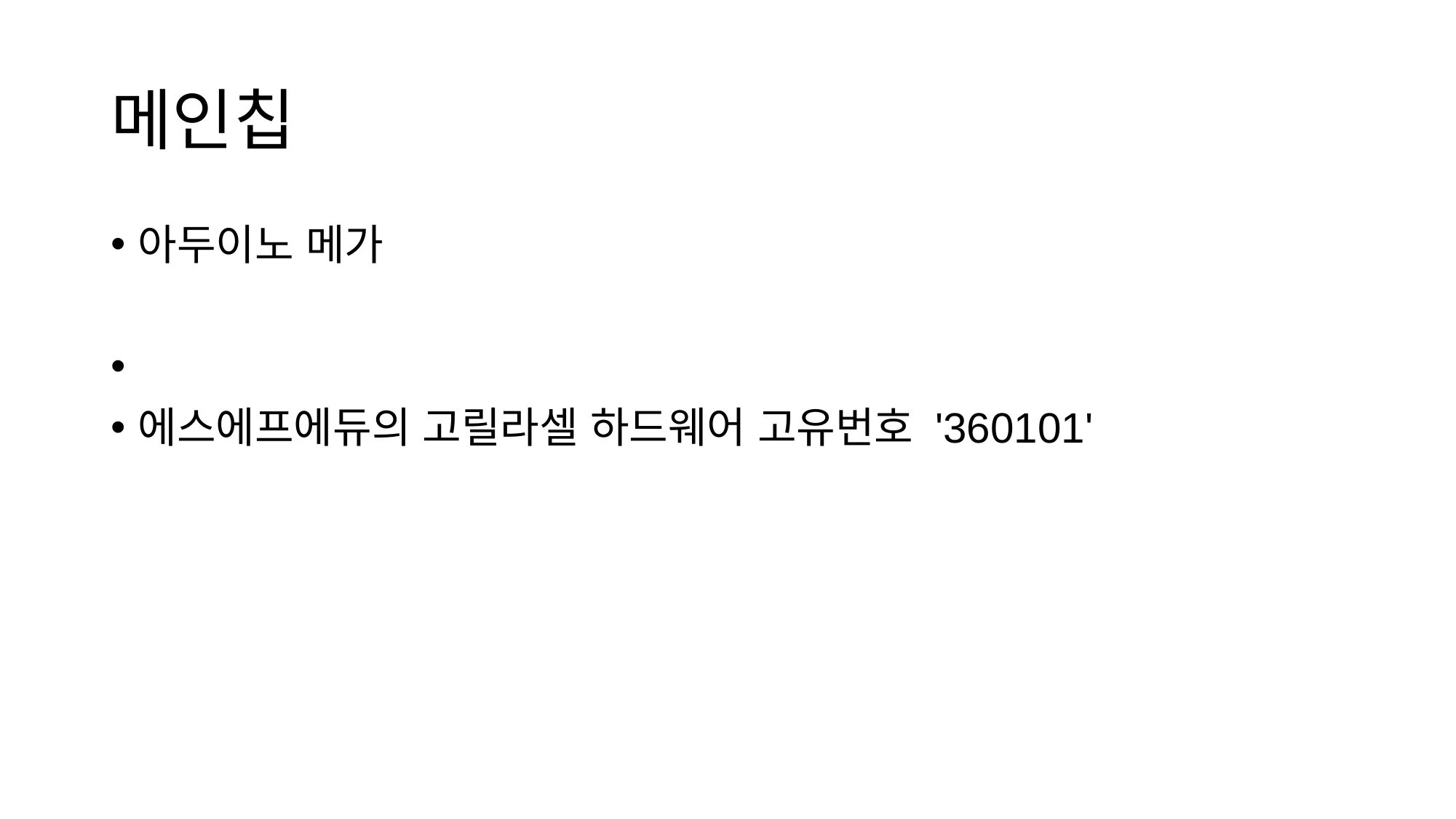

# 메인칩
아두이노 메가

​
에스에프에듀의 고릴라셀 하드웨어 고유번호 '360101'